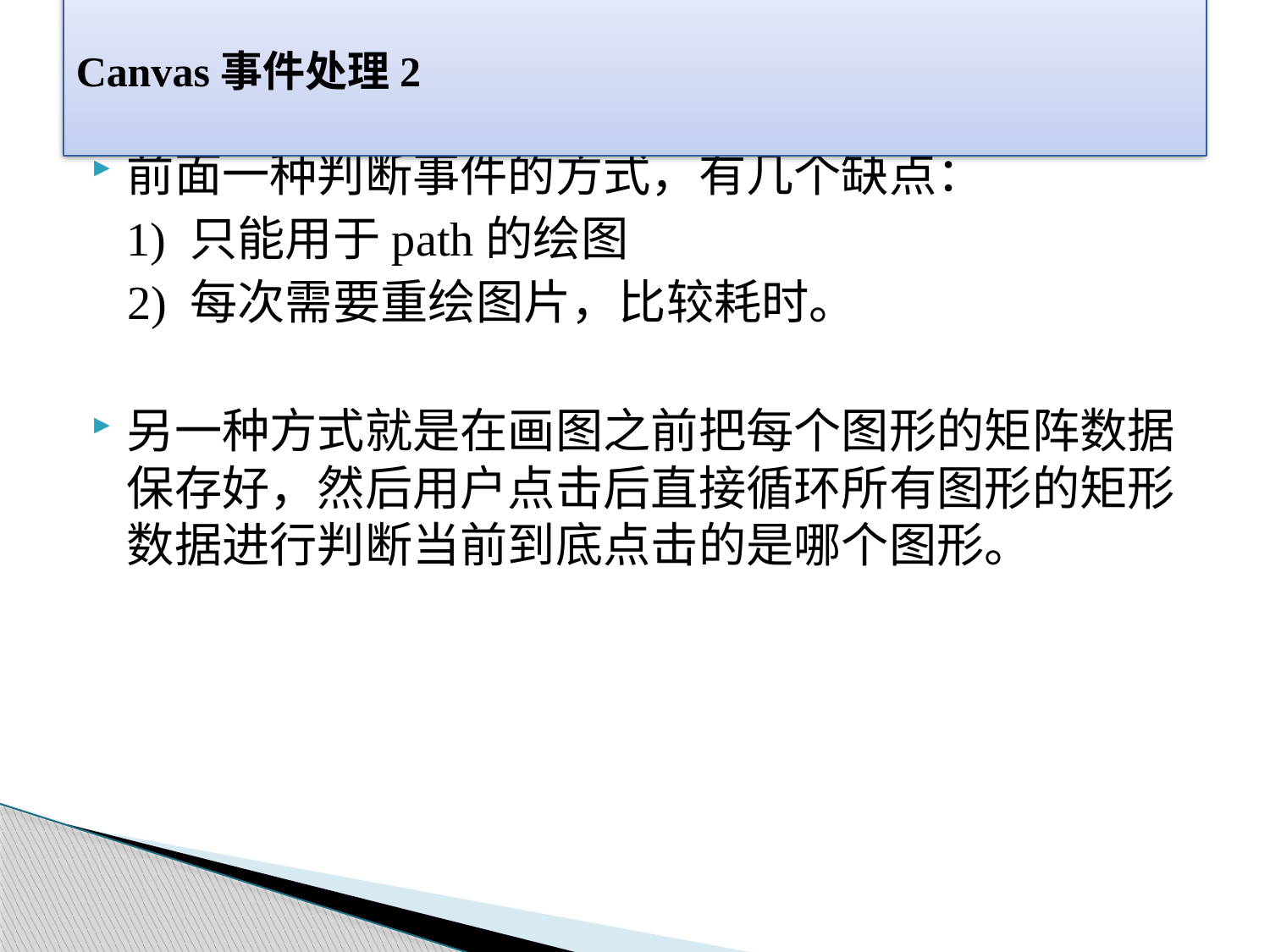

# Canvas事件处理2
前面一种判断事件的方式，有几个缺点：
	1) 只能用于path的绘图
   2) 每次需要重绘图片，比较耗时。

另一种方式就是在画图之前把每个图形的矩阵数据保存好，然后用户点击后直接循环所有图形的矩形数据进行判断当前到底点击的是哪个图形。